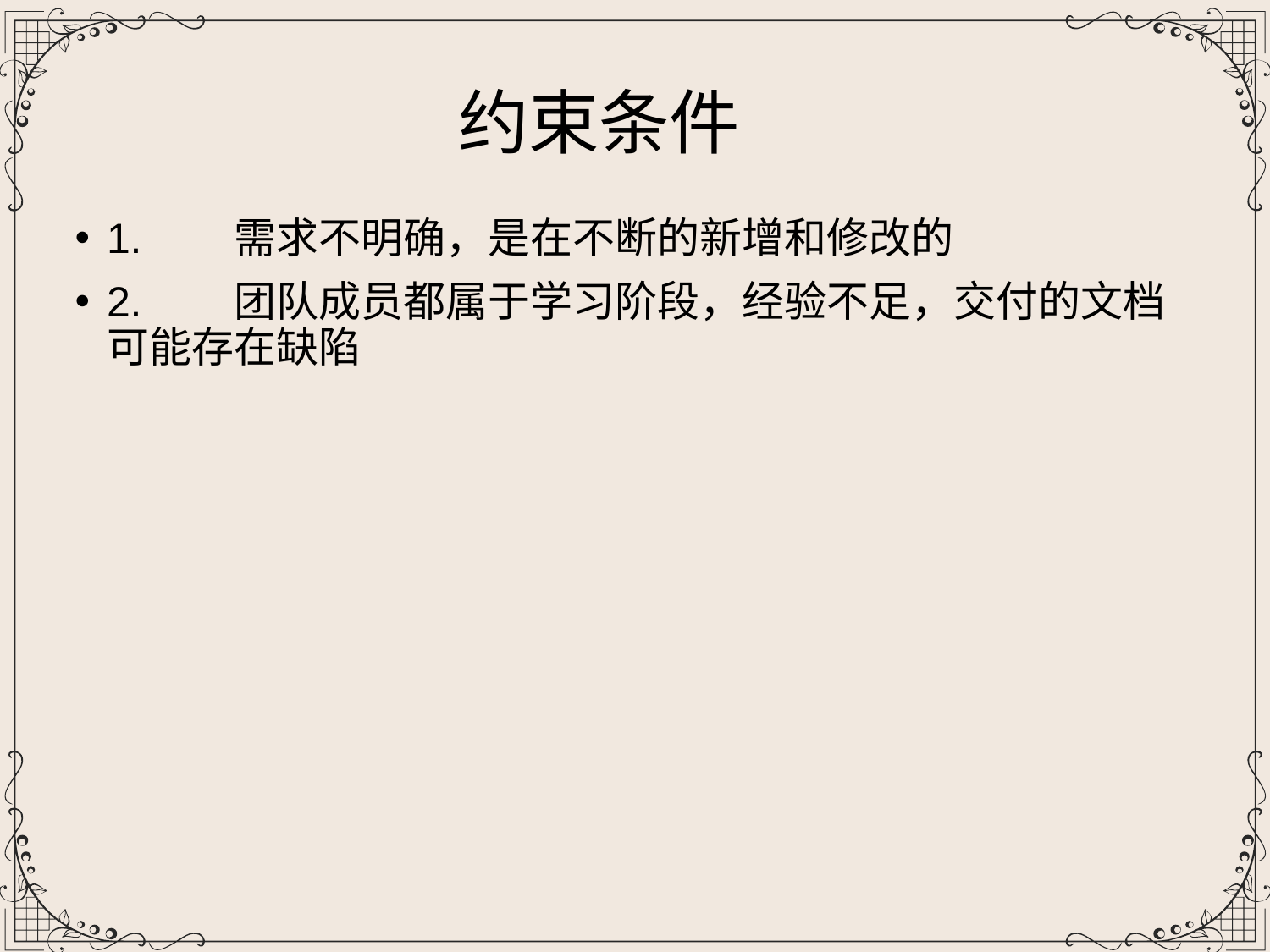

约束条件
1.	需求不明确，是在不断的新增和修改的
2.	团队成员都属于学习阶段，经验不足，交付的文档可能存在缺陷